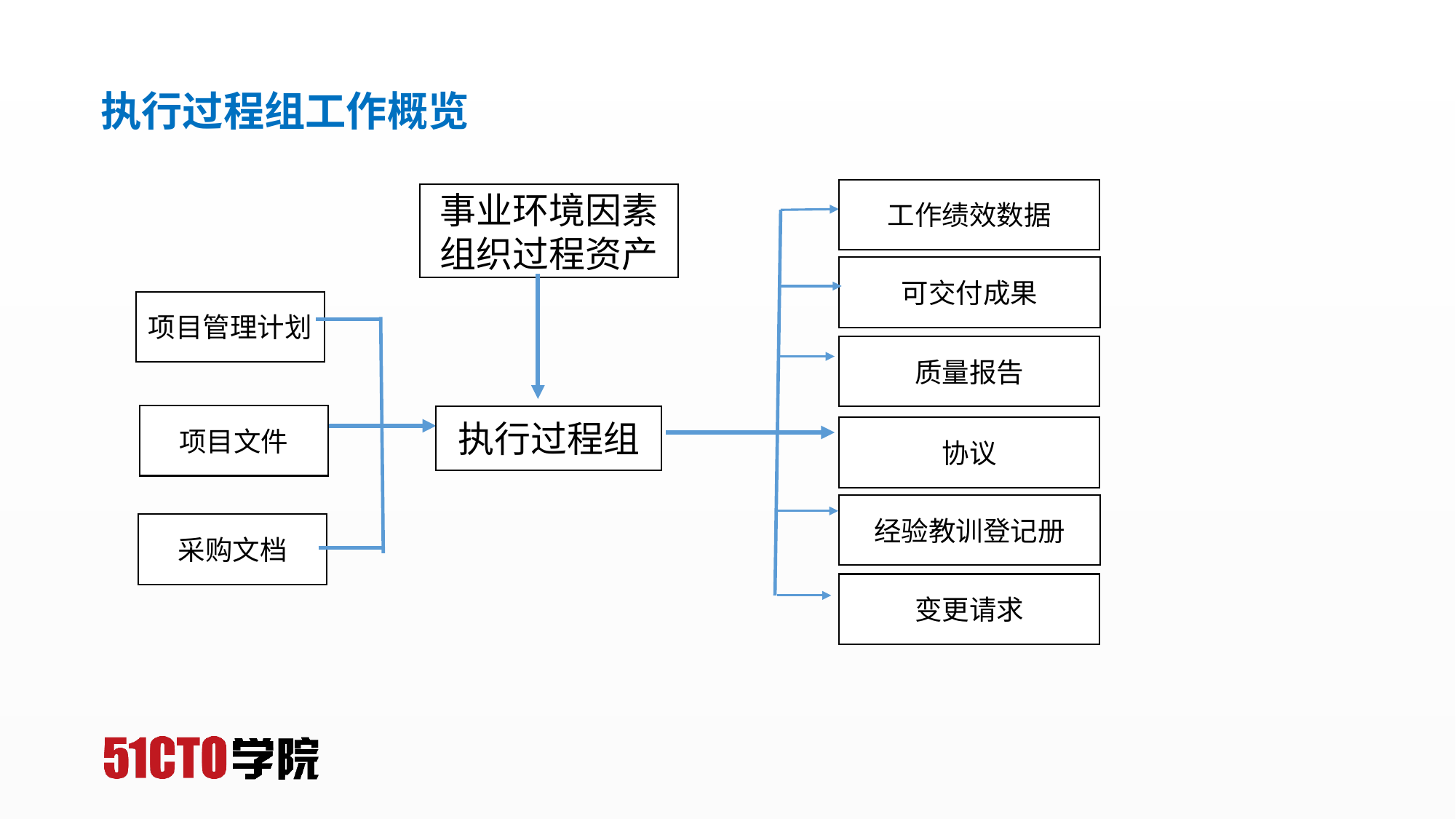

# 执行过程组工作概览
工作绩效数据
事业环境因素
组织过程资产
可交付成果
项目管理计划
质量报告
项目文件
执行过程组
协议
经验教训登记册
采购文档
变更请求